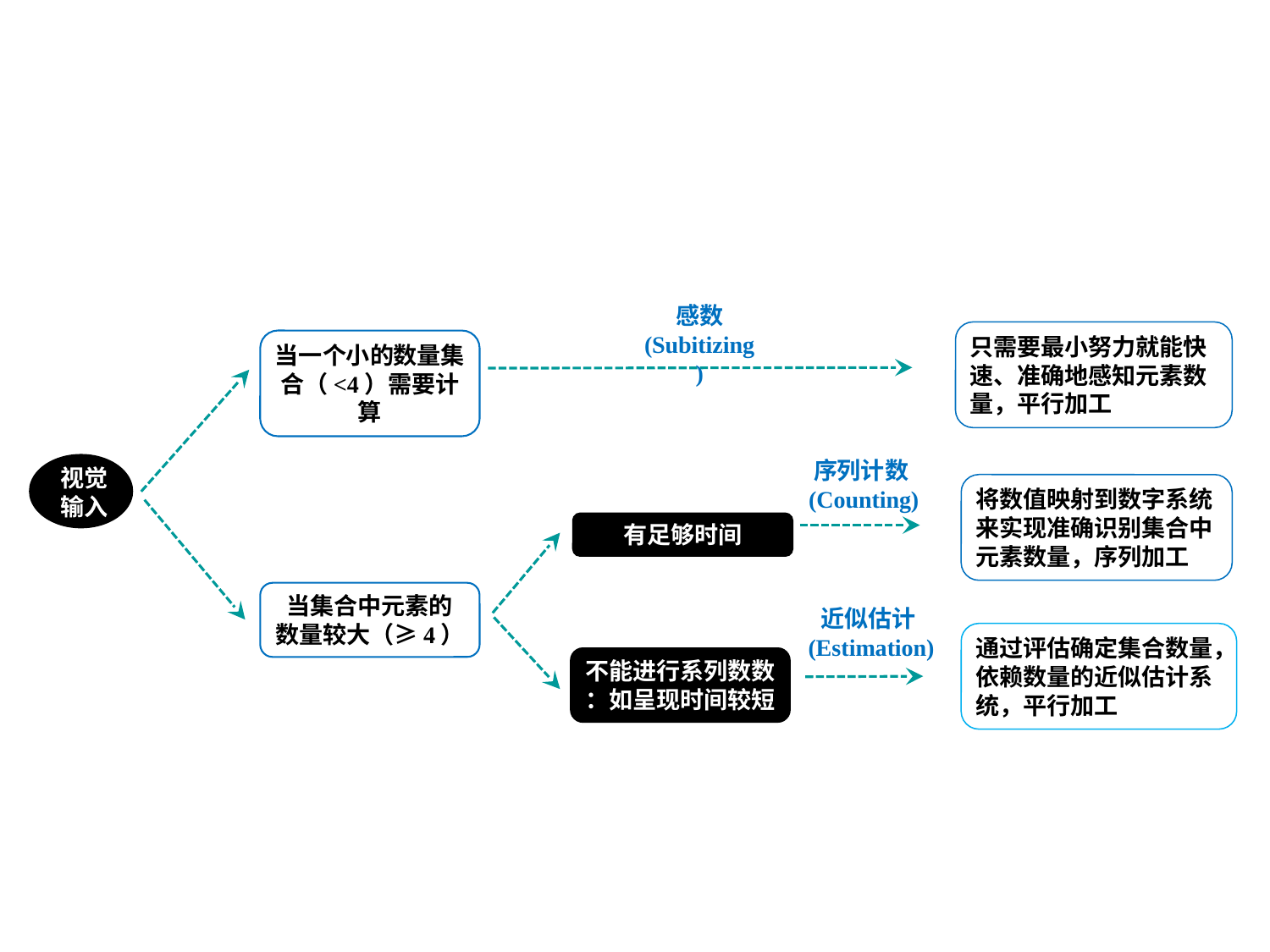

感数
(Subitizing)
只需要最小努力就能快速、准确地感知元素数量，平行加工
当一个小的数量集合（<4）需要计算
序列计数(Counting)

视觉输入
将数值映射到数字系统来实现准确识别集合中元素数量，序列加工

有足够时间
当集合中元素的
数量较大（≥4）
近似估计(Estimation)
通过评估确定集合数量，依赖数量的近似估计系统，平行加工
不能进行系列数数
：如呈现时间较短